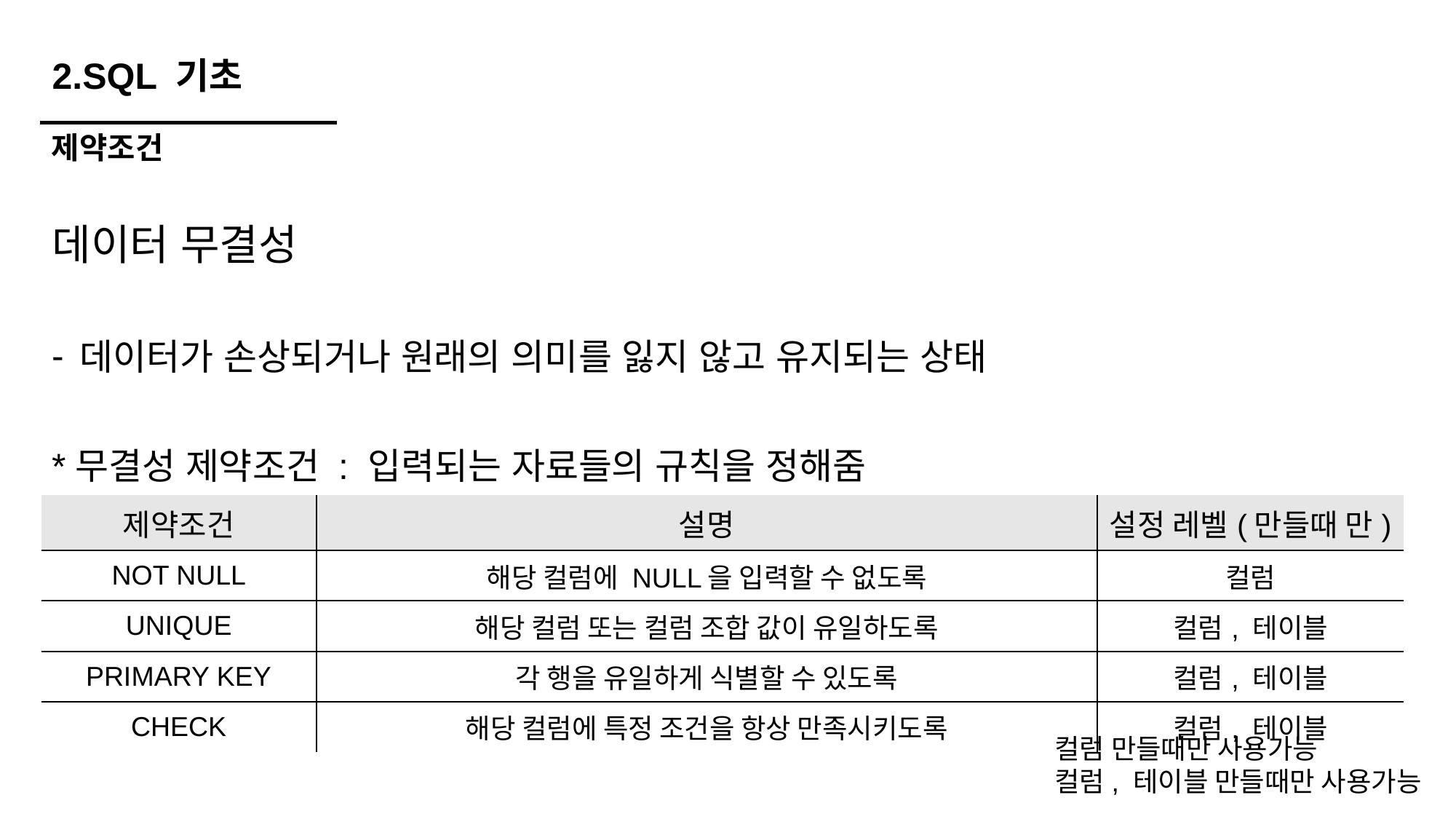

# 2.SQL 기초
제약조건
데이터 무결성

데이터가 손상되거나 원래의 의미를 잃지 않고 유지되는 상태

*무결성 제약조건 : 입력되는 자료들의 규칙을 정해줌
| 제약조건 | 설명 | 설정 레벨(만들때 만) |
| --- | --- | --- |
| NOT NULL | 해당 컬럼에 NULL을 입력할 수 없도록 | 컬럼 |
| UNIQUE | 해당 컬럼 또는 컬럼 조합 값이 유일하도록 | 컬럼, 테이블 |
| PRIMARY KEY | 각 행을 유일하게 식별할 수 있도록 | 컬럼, 테이블 |
| CHECK | 해당 컬럼에 특정 조건을 항상 만족시키도록 | 컬럼, 테이블 |
컬럼 만들때만 사용가능
컬럼, 테이블 만들때만 사용가능